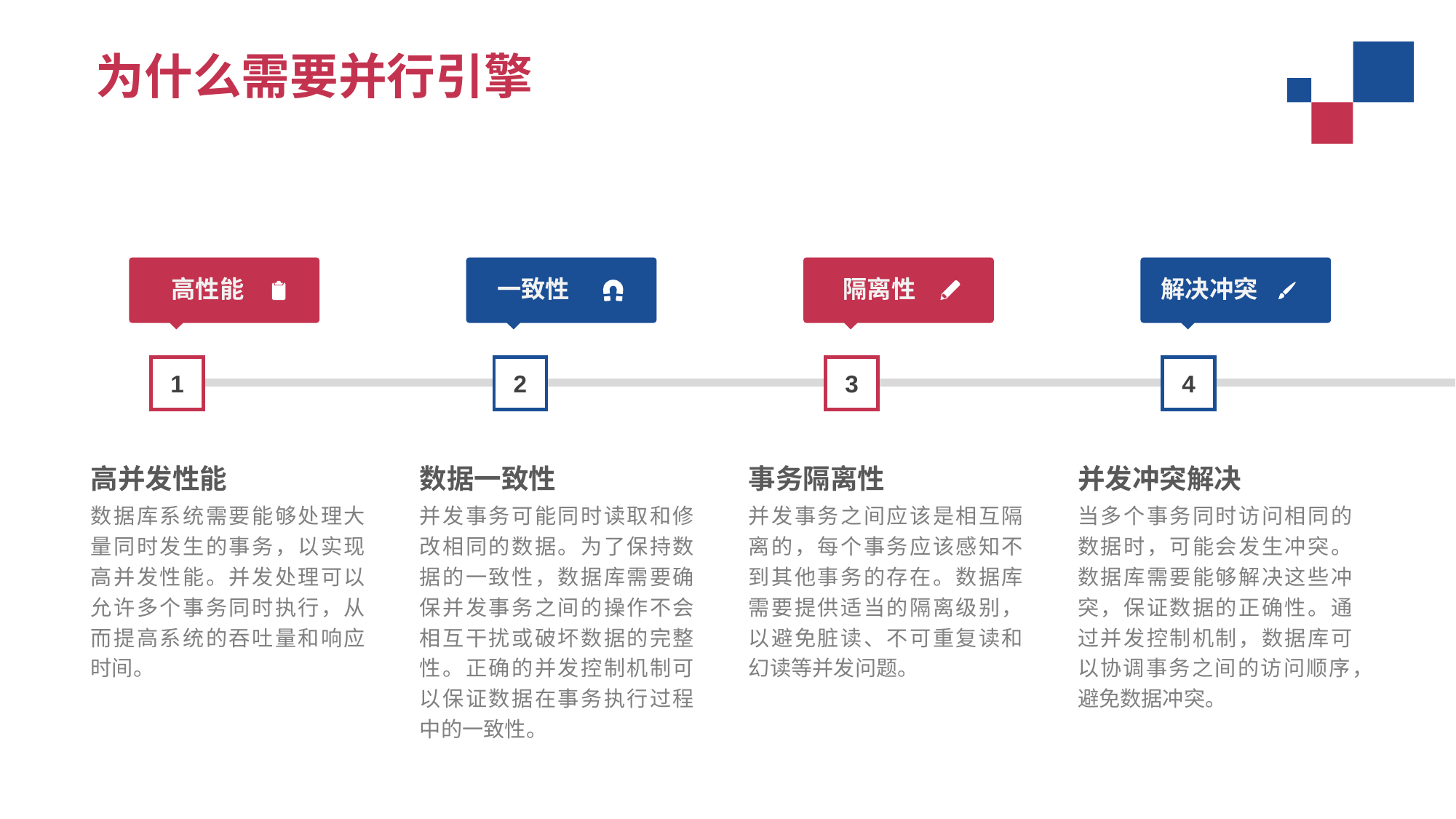

为什么需要并行引擎

高性能

1

一致性

2

隔离性

3

解决冲突

4

高并发性能
数据库系统需要能够处理大量同时发生的事务，以实现高并发性能。并发处理可以允许多个事务同时执行，从而提高系统的吞吐量和响应时间。
数据一致性
并发事务可能同时读取和修改相同的数据。为了保持数据的一致性，数据库需要确保并发事务之间的操作不会相互干扰或破坏数据的完整性。正确的并发控制机制可以保证数据在事务执行过程中的一致性。
事务隔离性
并发事务之间应该是相互隔离的，每个事务应该感知不到其他事务的存在。数据库需要提供适当的隔离级别，以避免脏读、不可重复读和幻读等并发问题。
并发冲突解决
当多个事务同时访问相同的数据时，可能会发生冲突。数据库需要能够解决这些冲突，保证数据的正确性。通过并发控制机制，数据库可以协调事务之间的访问顺序，避免数据冲突。